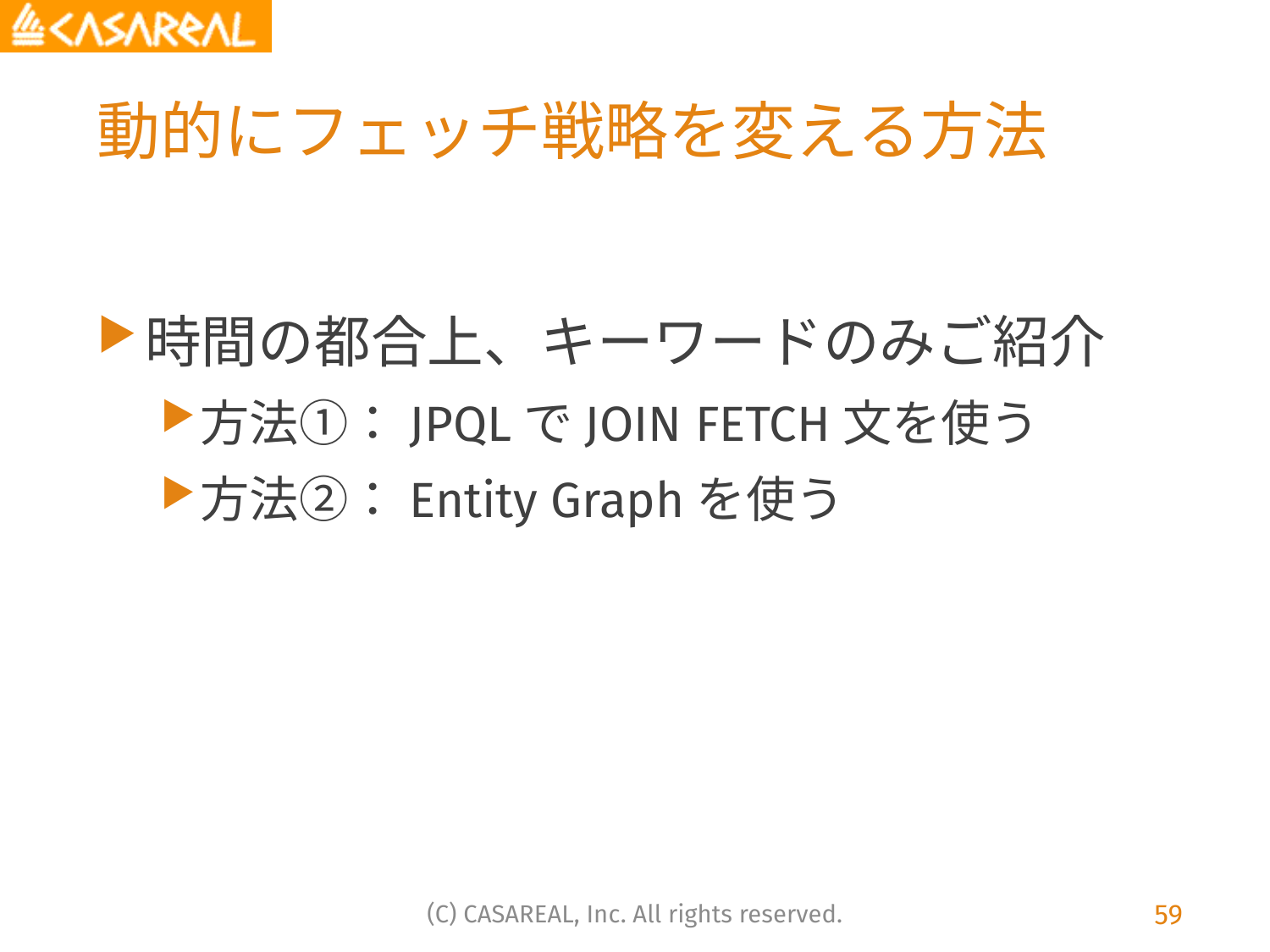

# 動的にフェッチ戦略を変える方法
時間の都合上、キーワードのみご紹介
方法①：JPQLでJOIN FETCH文を使う
方法②：Entity Graphを使う
(C) CASAREAL, Inc. All rights reserved.
59